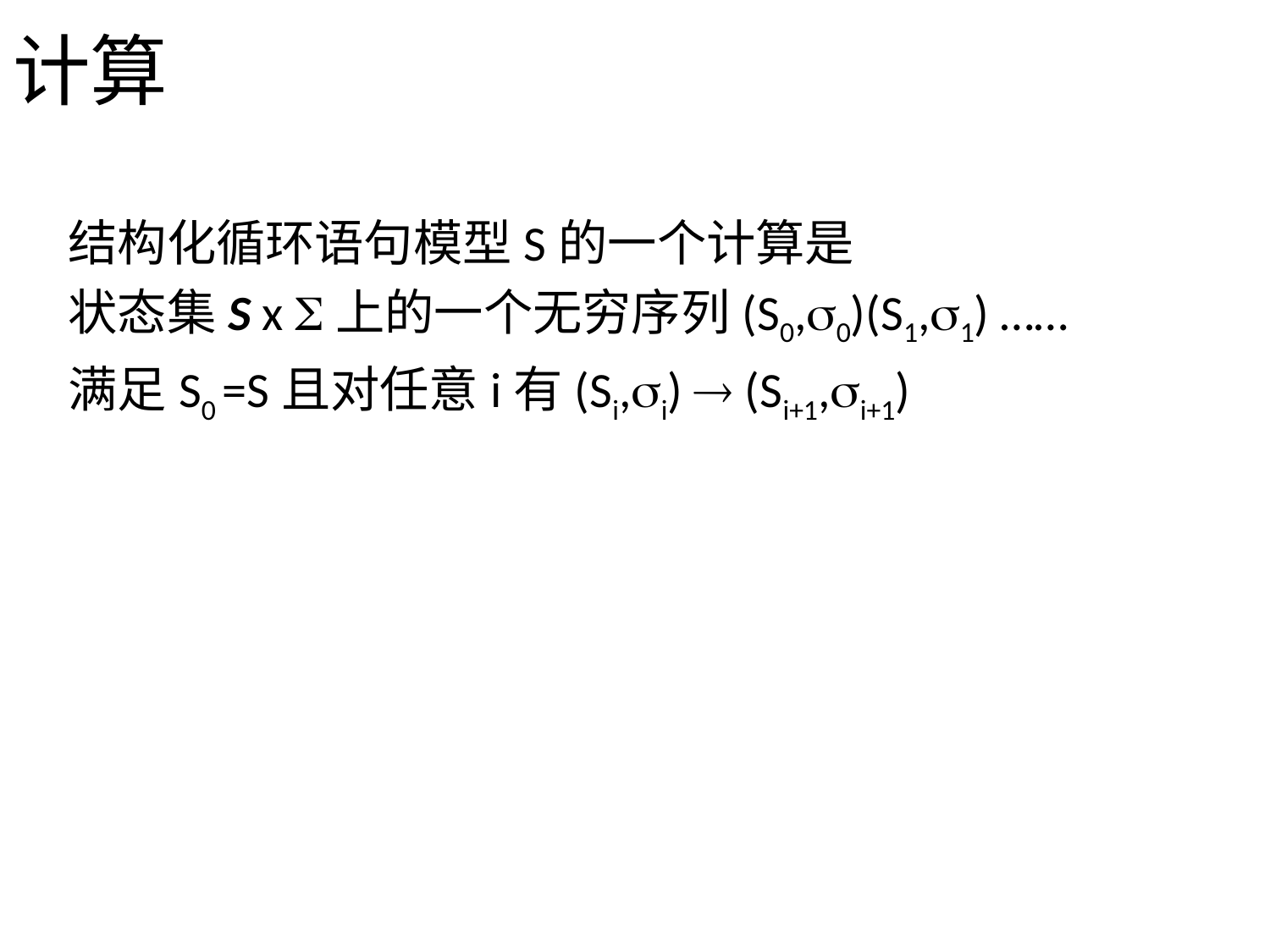

# 计算

结构化循环语句模型S的一个计算是
状态集S x Σ上的一个无穷序列(S0,σ0)(S1,σ1) ……
满足S0 =S且对任意i有(Si,σi) → (Si+1,σi+1)